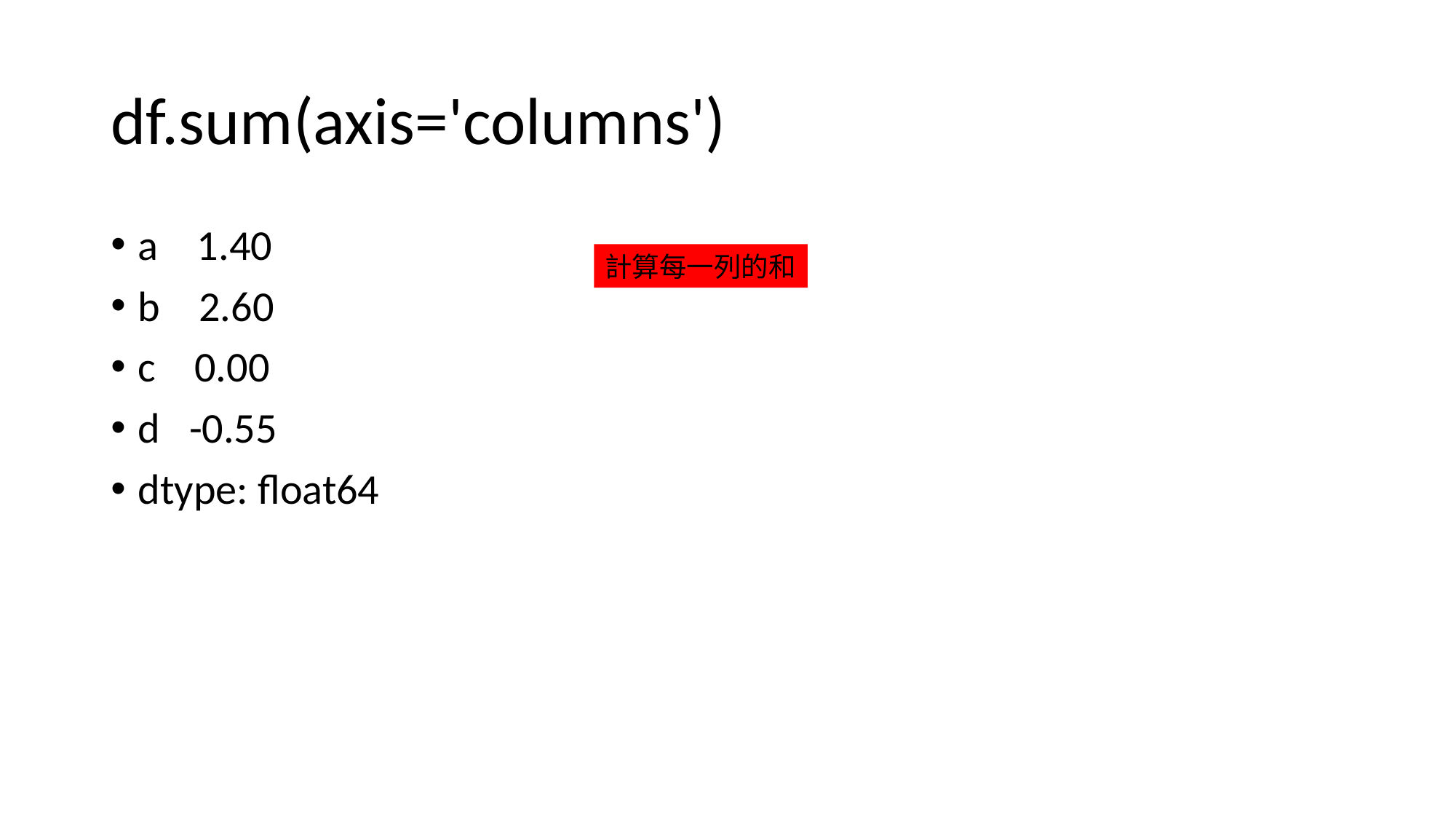

# df.sum(axis='columns')
a    1.40
b    2.60
c    0.00
d   -0.55
dtype: float64
計算每一列的和